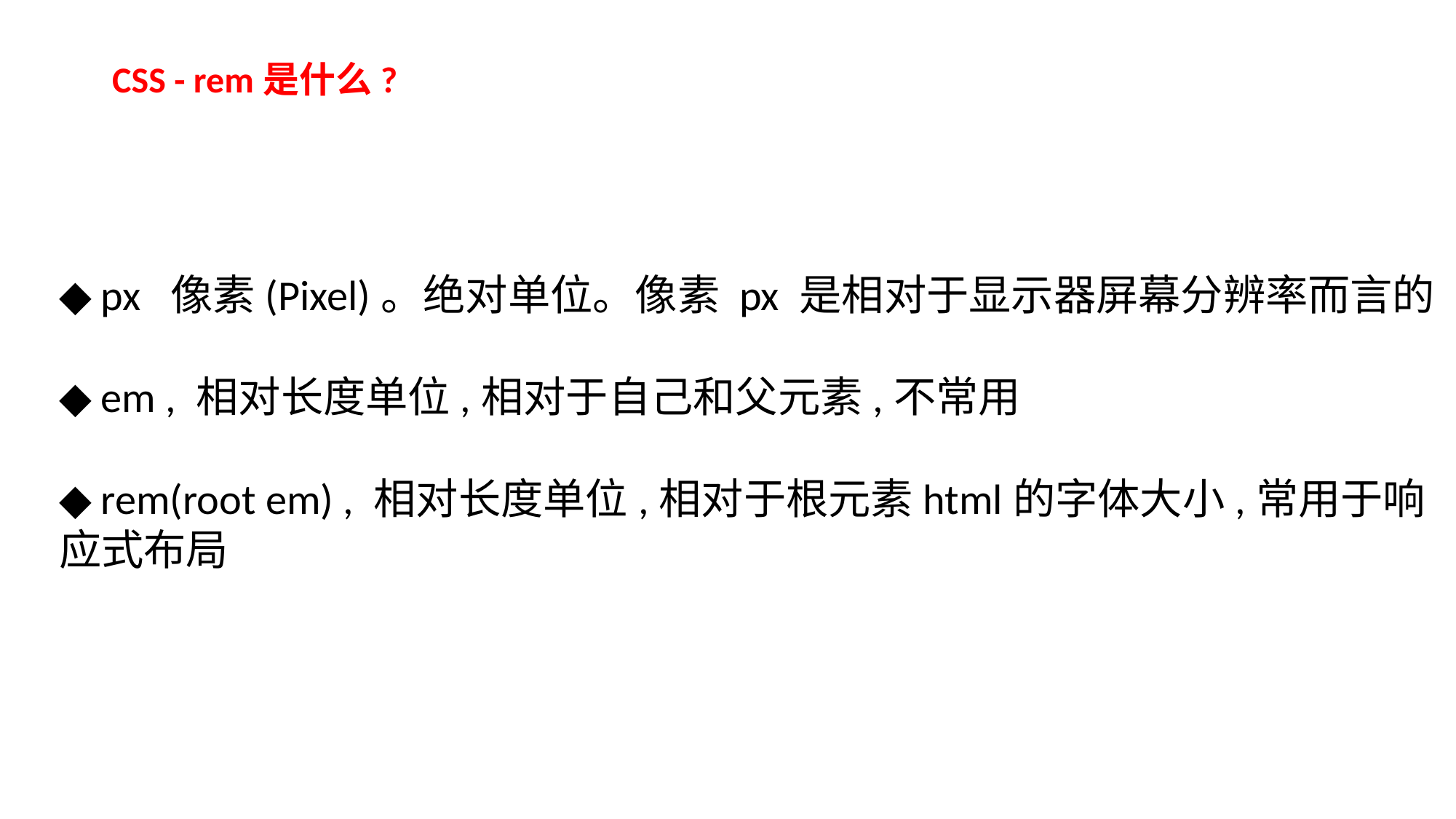

CSS - rem是什么?
◆ px  像素(Pixel)。绝对单位。像素 px 是相对于显示器屏幕分辨率而言的

◆ em , 相对长度单位,相对于自己和父元素,不常用

◆ rem(root em) , 相对长度单位,相对于根元素html的字体大小,常用于响应式布局